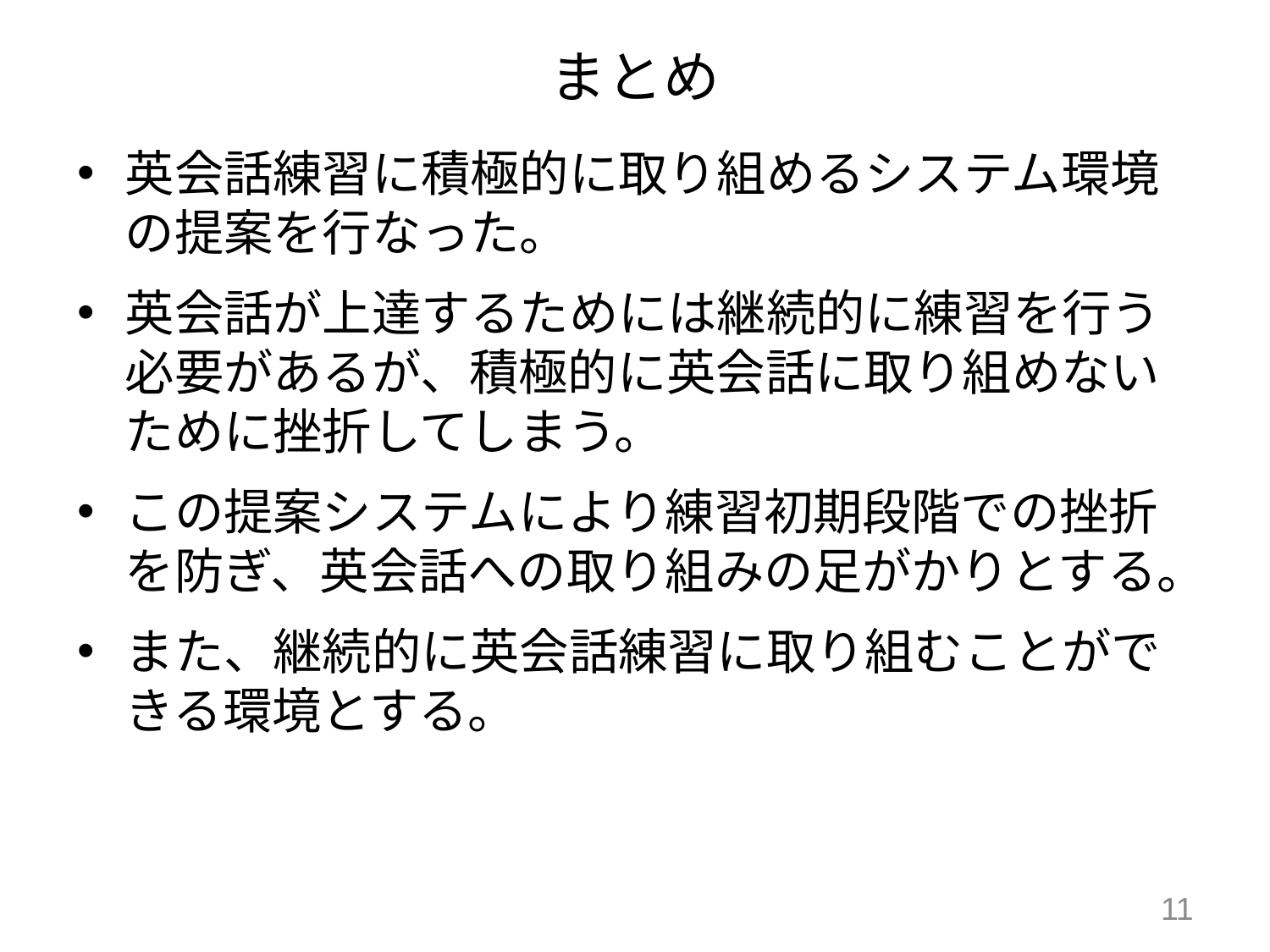

# まとめ
英会話練習に積極的に取り組めるシステム環境の提案を行なった。
英会話が上達するためには継続的に練習を行う必要があるが、積極的に英会話に取り組めないために挫折してしまう。
この提案システムにより練習初期段階での挫折を防ぎ、英会話への取り組みの足がかりとする。
また、継続的に英会話練習に取り組むことができる環境とする。
11